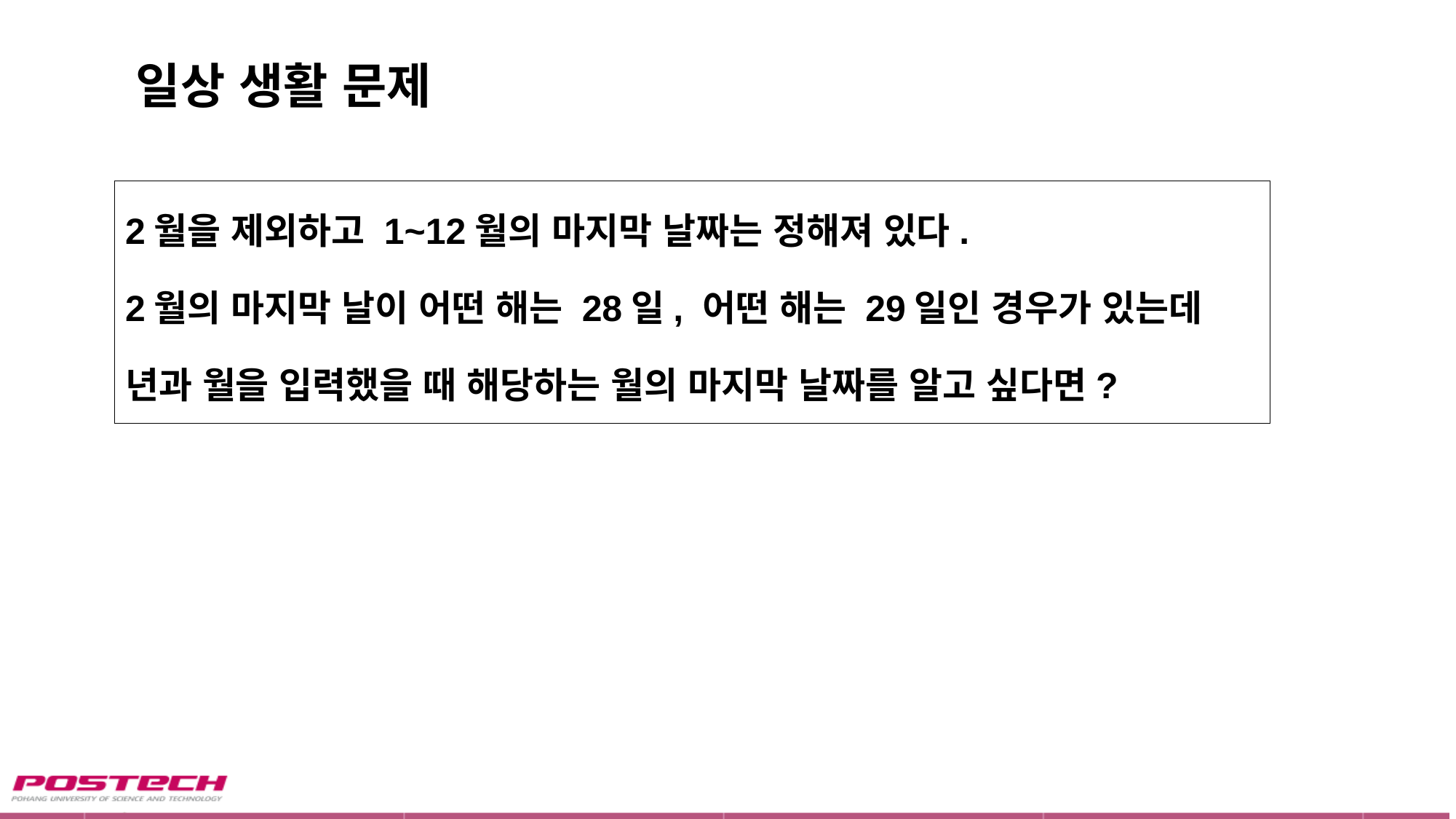

# 일상 생활 문제
2월을 제외하고 1~12월의 마지막 날짜는 정해져 있다.
2월의 마지막 날이 어떤 해는 28일, 어떤 해는 29일인 경우가 있는데
년과 월을 입력했을 때 해당하는 월의 마지막 날짜를 알고 싶다면?